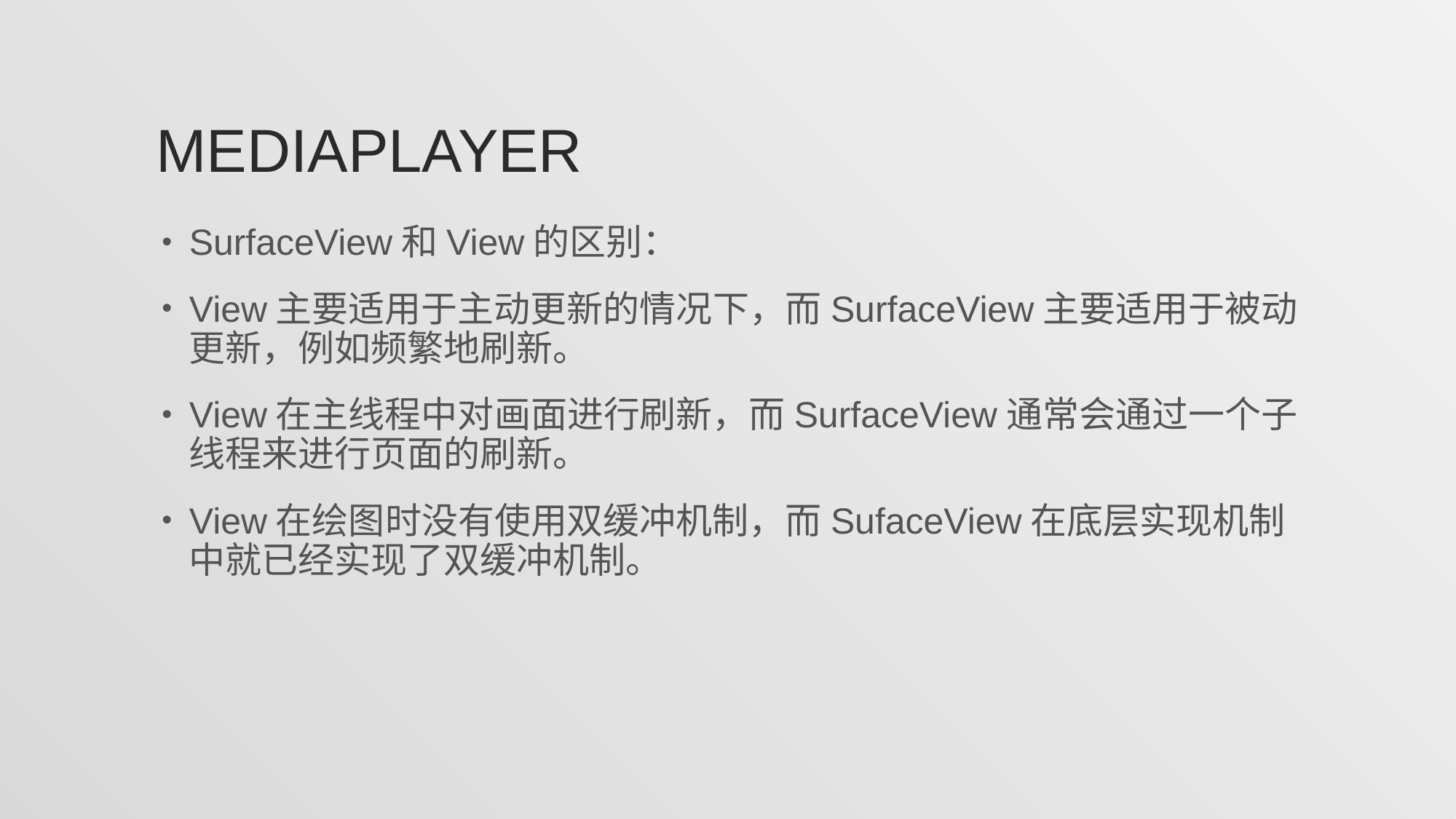

# mediaplayer
SurfaceView和View的区别：
View主要适用于主动更新的情况下，而SurfaceView主要适用于被动更新，例如频繁地刷新。
View在主线程中对画面进行刷新，而SurfaceView通常会通过一个子线程来进行页面的刷新。
View在绘图时没有使用双缓冲机制，而SufaceView在底层实现机制中就已经实现了双缓冲机制。